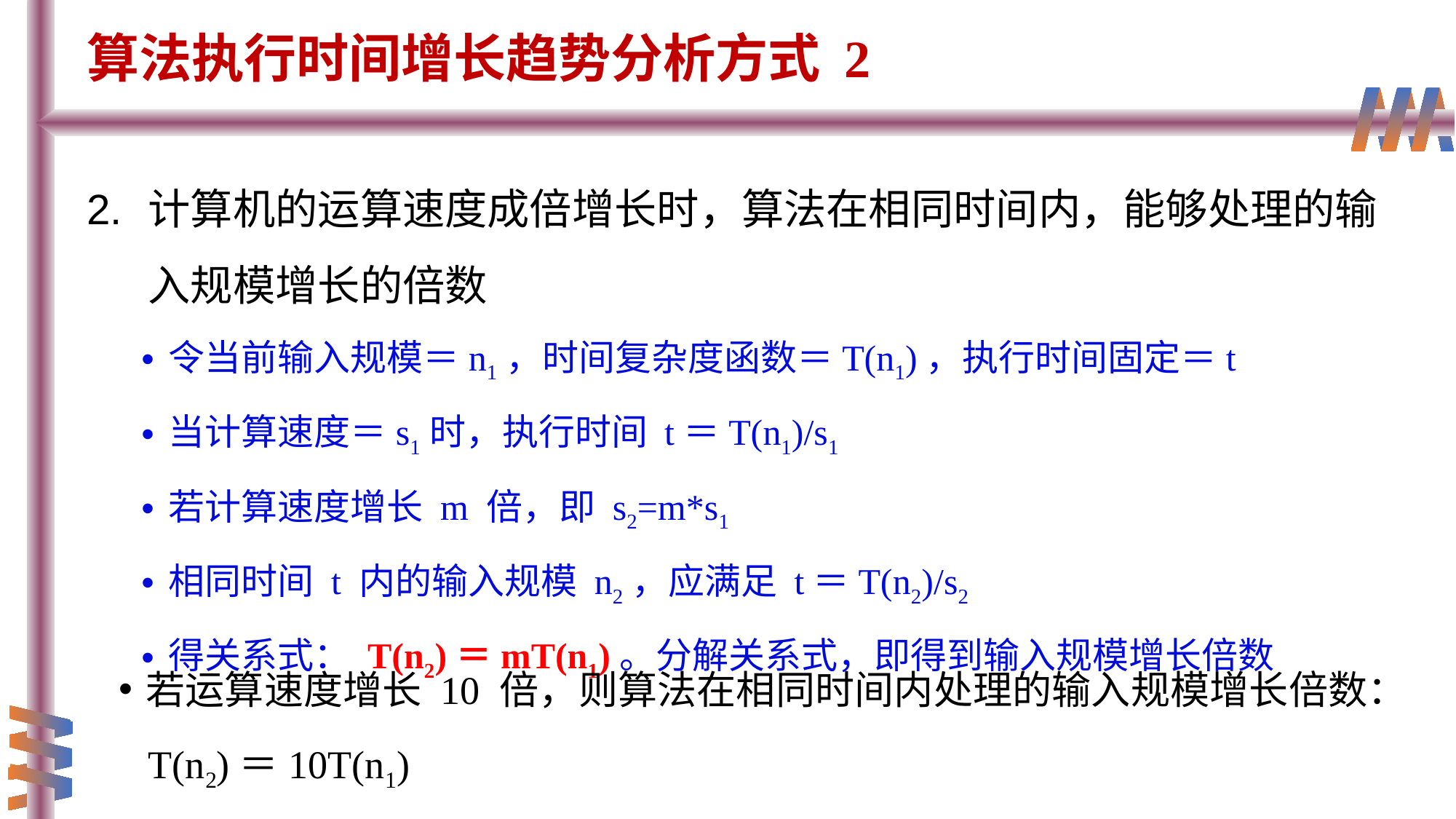

# 算法执行时间增长趋势分析方式 2
计算机的运算速度成倍增长时，算法在相同时间内，能够处理的输入规模增长的倍数
令当前输入规模＝n1，时间复杂度函数＝T(n1)，执行时间固定＝t
当计算速度＝s1时，执行时间 t＝T(n1)/s1
若计算速度增长 m 倍，即 s2=m*s1
相同时间 t 内的输入规模 n2，应满足 t＝T(n2)/s2
得关系式： T(n2)＝mT(n1)。分解关系式，即得到输入规模增长倍数
若运算速度增长 10 倍，则算法在相同时间内处理的输入规模增长倍数：
   T(n2)＝10T(n1)